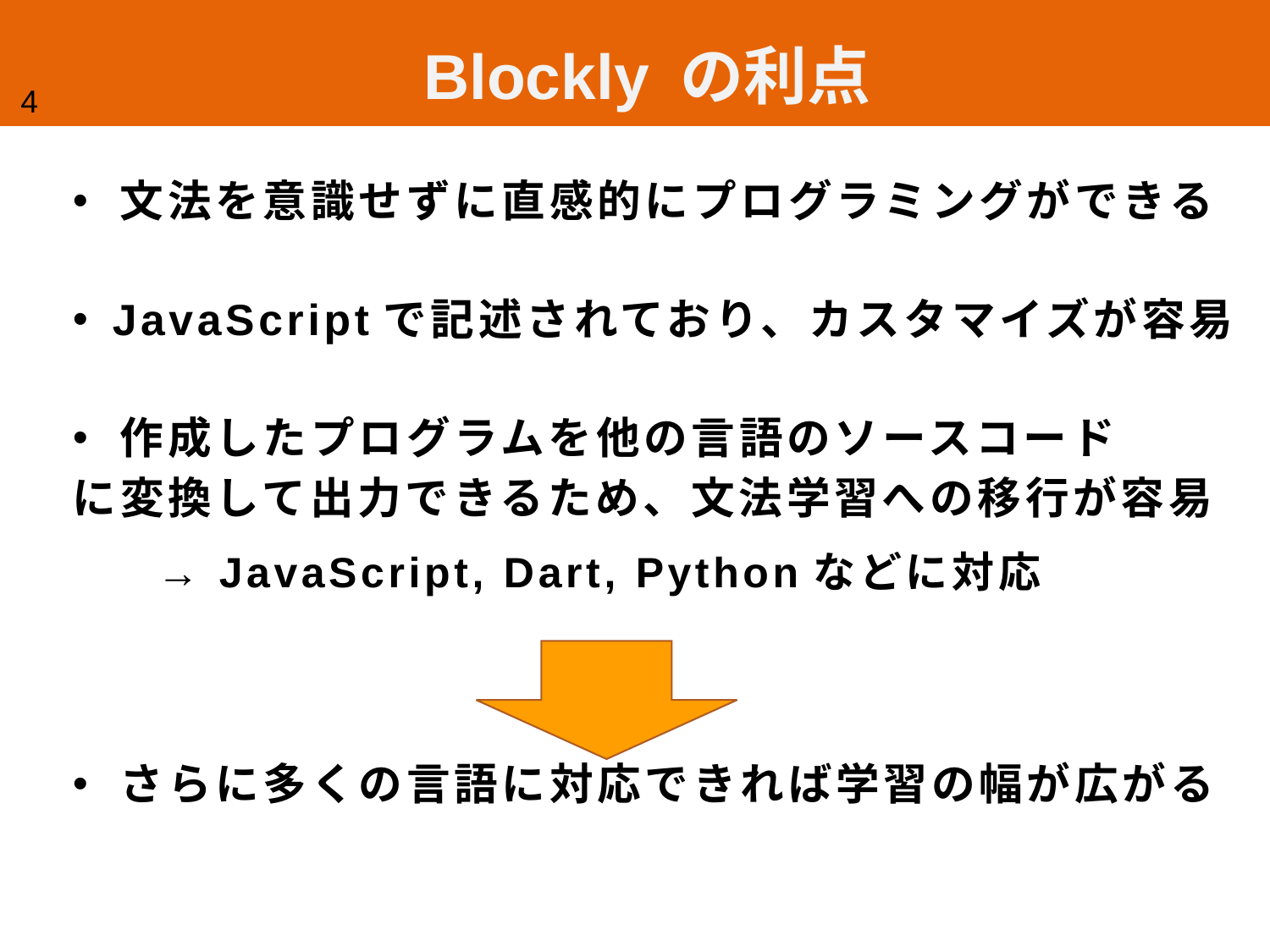

Blockly の利点
4
 文法を意識せずに直感的にプログラミングができる

 JavaScriptで記述されており、カスタマイズが容易

 作成したプログラムを他の言語のソースコード
に変換して出力できるため、文法学習への移行が容易

 さらに多くの言語に対応できれば学習の幅が広がる
→ JavaScript, Dart, Pythonなどに対応